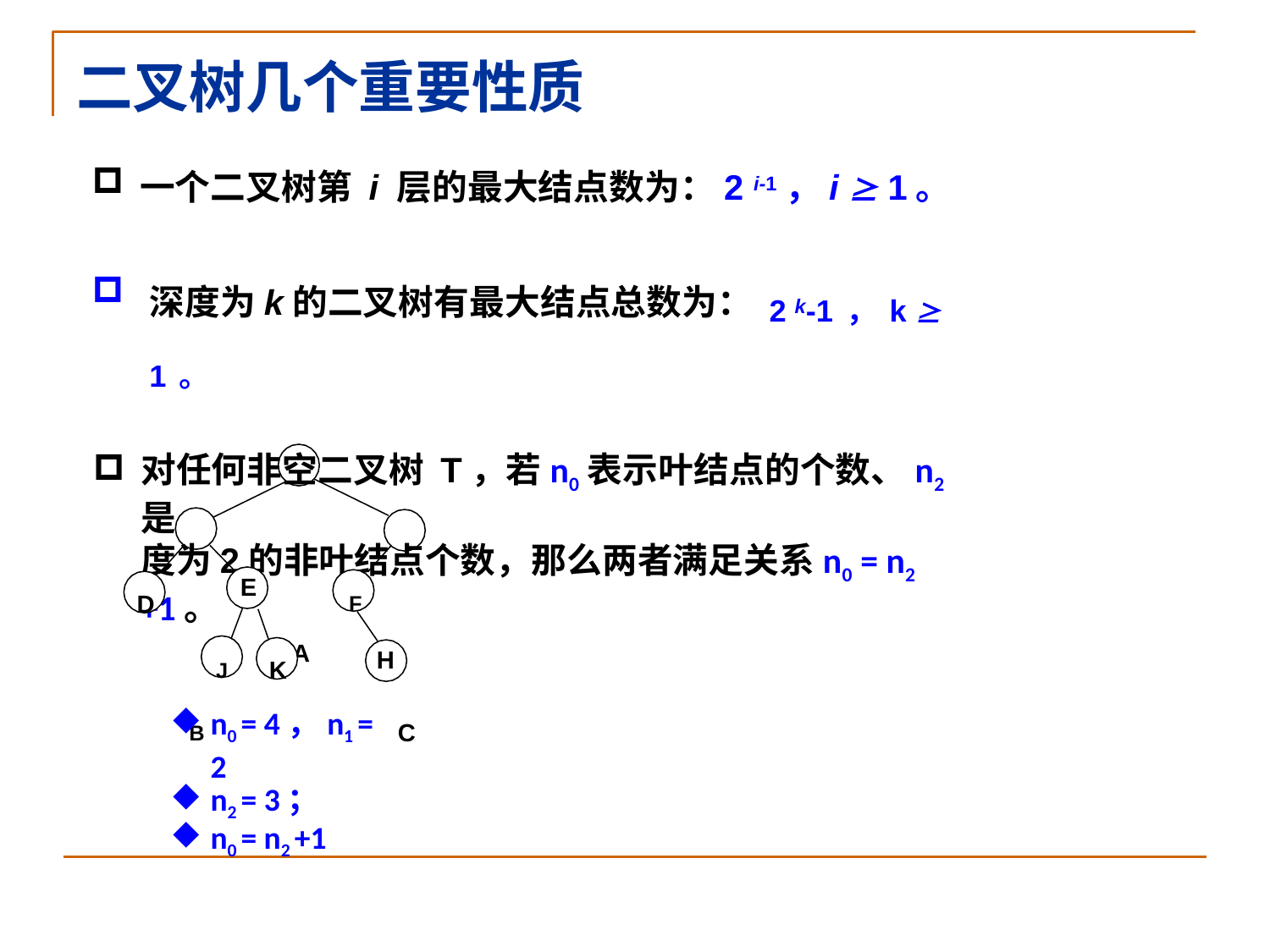

# 二叉树几个重要性质
一个二叉树第 i 层的最大结点数为：2 i-1，i ≥ 1。

深度为k的二叉树有最大结点总数为： 2 k-1，k ≥ 1。

对任何非空二叉树 T，若n0表示叶结点的个数、n2是
度为2的非叶结点个数，那么两者满足关系n0 = n2 +1。
A

B	C

E

D	F

J	K

H

n0 = 4，n1 = 2
n2 = 3；
n0 = n2 +1